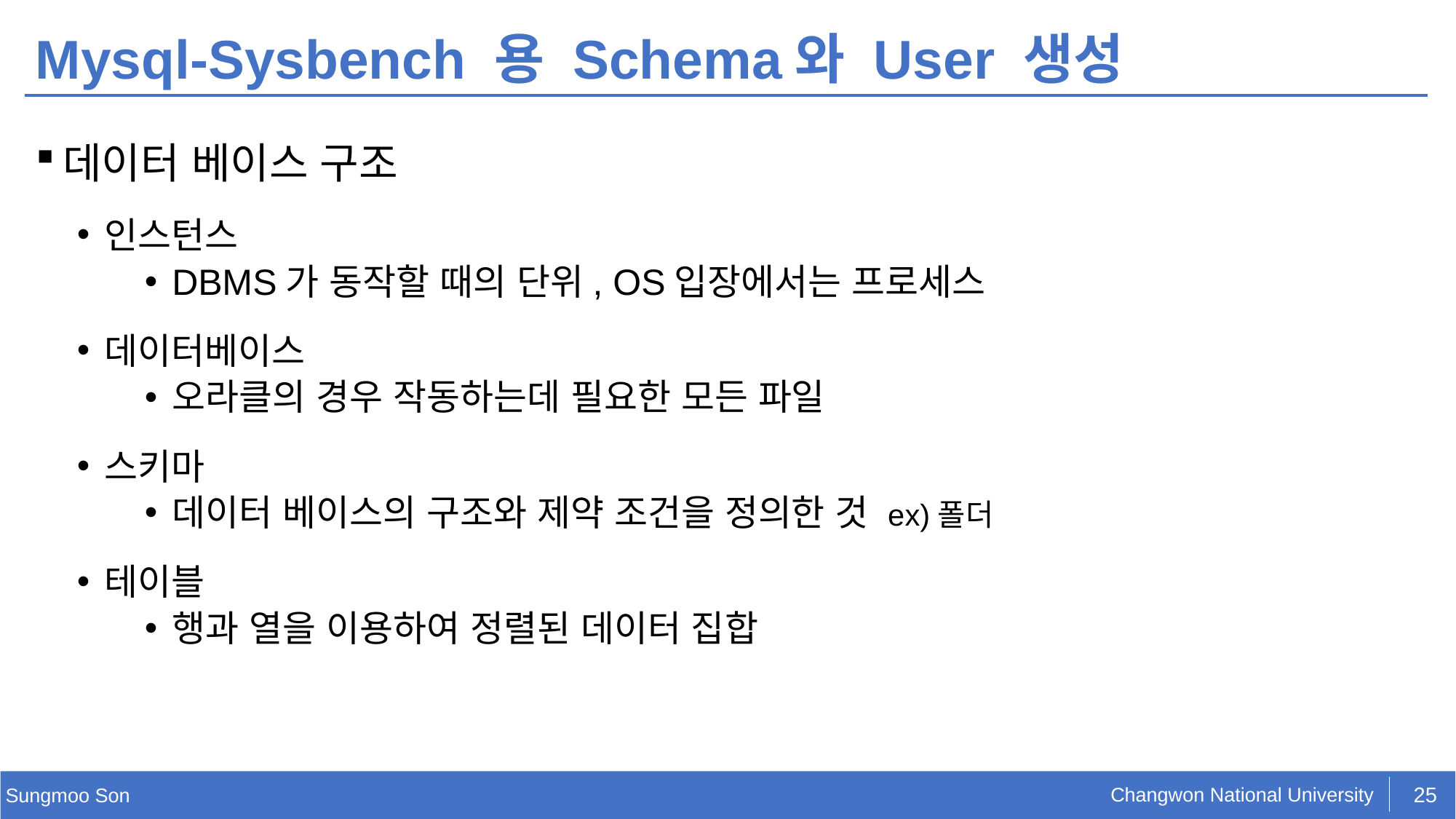

# Mysql-Sysbench 용 Schema와 User 생성
데이터 베이스 구조
인스턴스
DBMS가 동작할 때의 단위, OS입장에서는 프로세스
데이터베이스
오라클의 경우 작동하는데 필요한 모든 파일
스키마
데이터 베이스의 구조와 제약 조건을 정의한 것 ex)폴더
테이블
행과 열을 이용하여 정렬된 데이터 집합

25